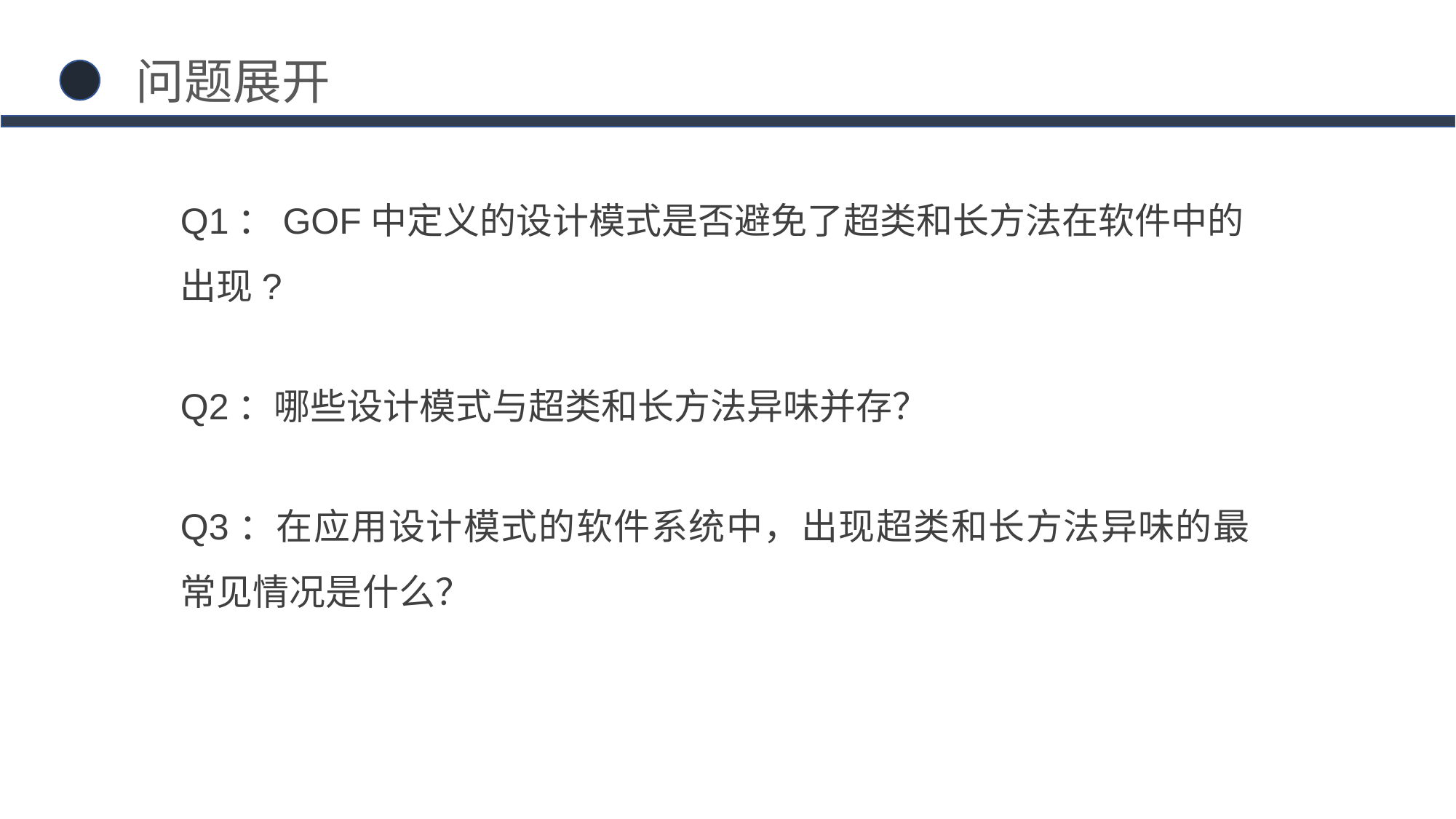

问题展开

Q1：GOF中定义的设计模式是否避免了超类和长方法在软件中的出现?

Q2：哪些设计模式与超类和长方法异味并存？

Q3：在应用设计模式的软件系统中，出现超类和长方法异味的最常见情况是什么？